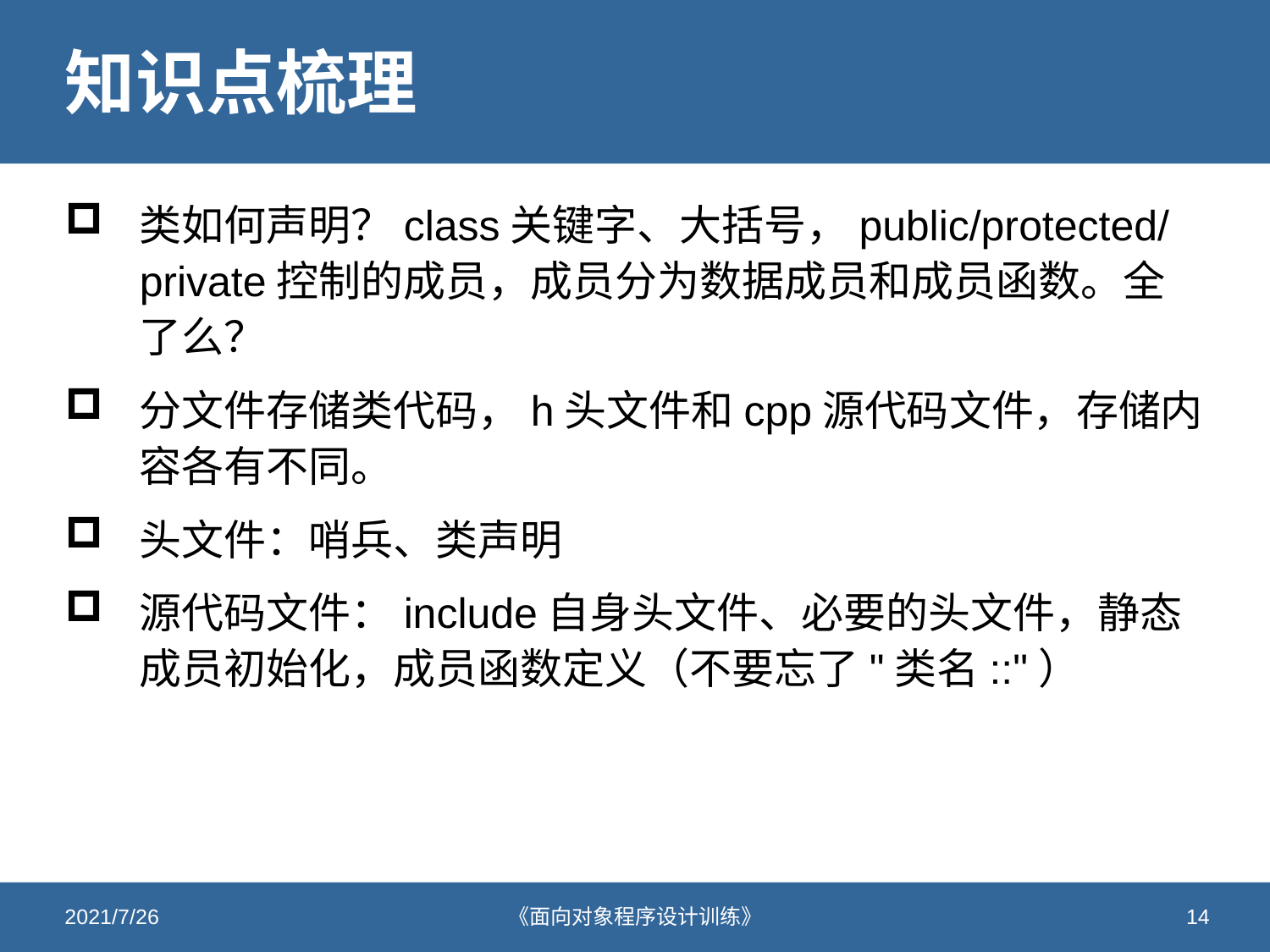

# 知识点梳理
类如何声明？class关键字、大括号，public/protected/private控制的成员，成员分为数据成员和成员函数。全了么？
分文件存储类代码，h头文件和cpp源代码文件，存储内容各有不同。
头文件：哨兵、类声明
源代码文件：include自身头文件、必要的头文件，静态成员初始化，成员函数定义（不要忘了"类名::"）
2021/7/26
《面向对象程序设计训练》
14